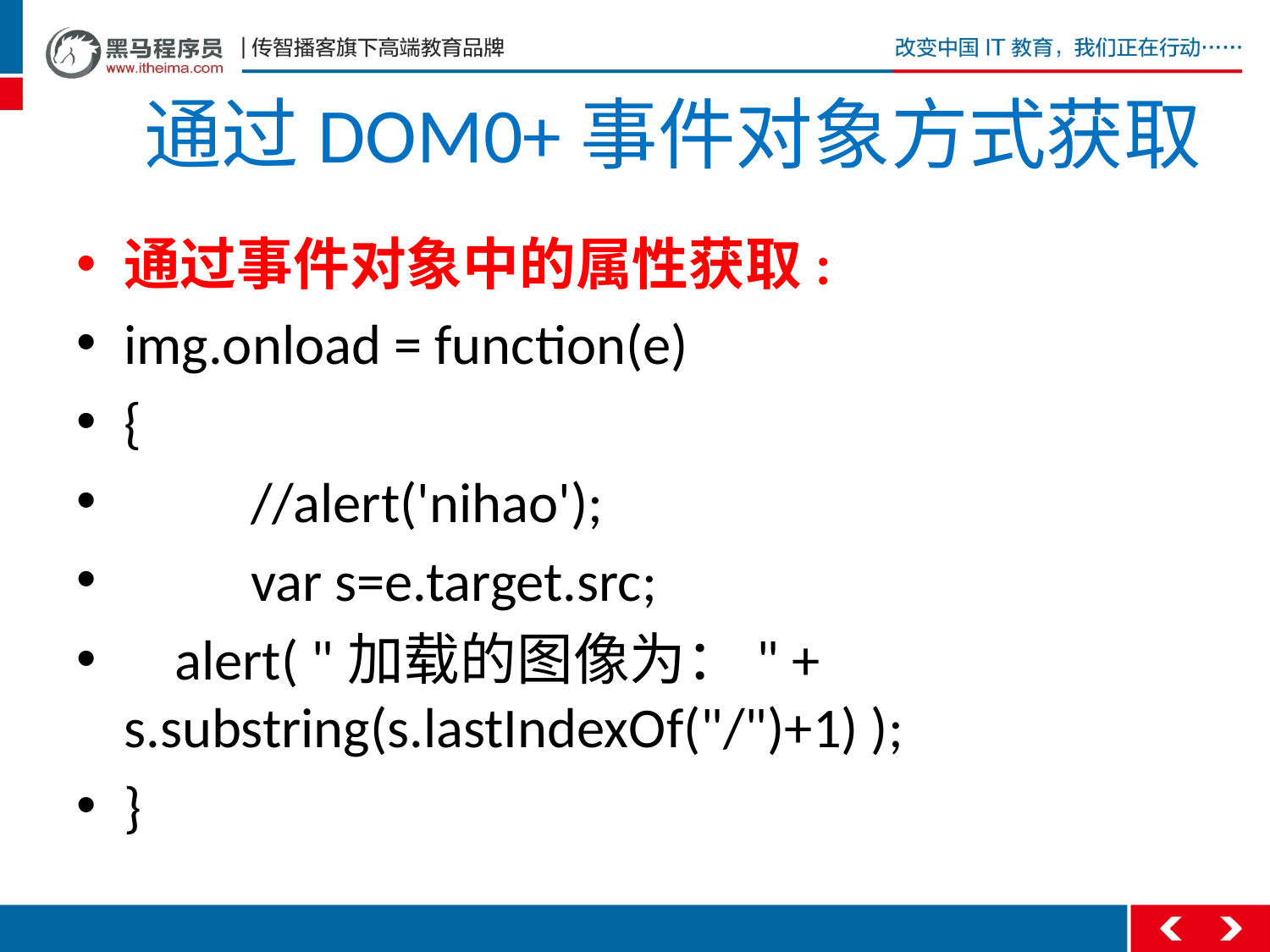

# 通过DOM0+事件对象方式获取
通过事件对象中的属性获取:
img.onload = function(e)
{
	//alert('nihao');
	var s=e.target.src;
    alert( "加载的图像为：" + s.substring(s.lastIndexOf("/")+1) );
}